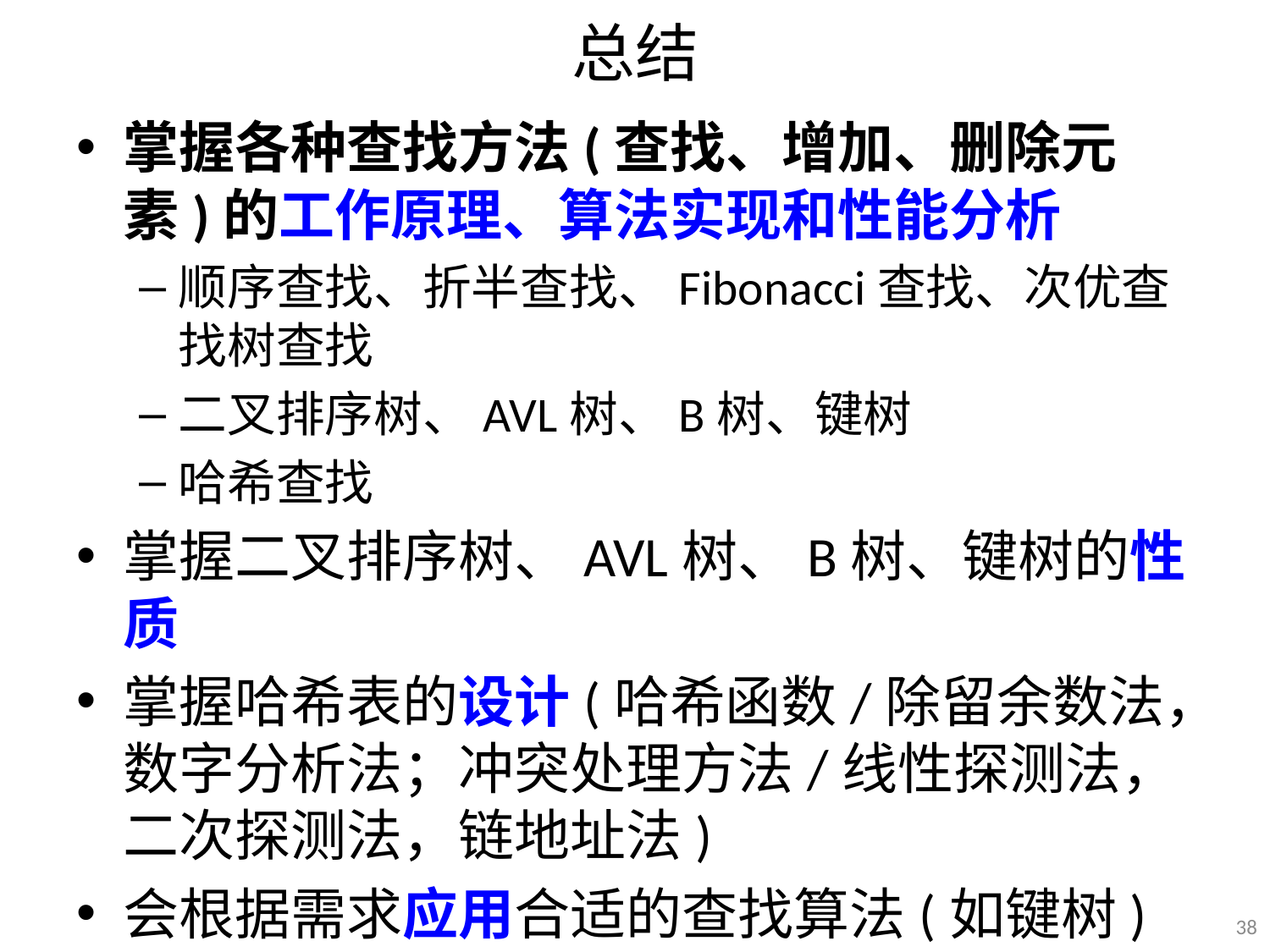

# 总结
掌握各种查找方法(查找、增加、删除元素)的工作原理、算法实现和性能分析
顺序查找、折半查找、Fibonacci查找、次优查找树查找
二叉排序树、AVL树、B树、键树
哈希查找
掌握二叉排序树、AVL树、B树、键树的性质
掌握哈希表的设计(哈希函数/除留余数法，数字分析法；冲突处理方法/线性探测法，二次探测法，链地址法)
会根据需求应用合适的查找算法(如键树)

38